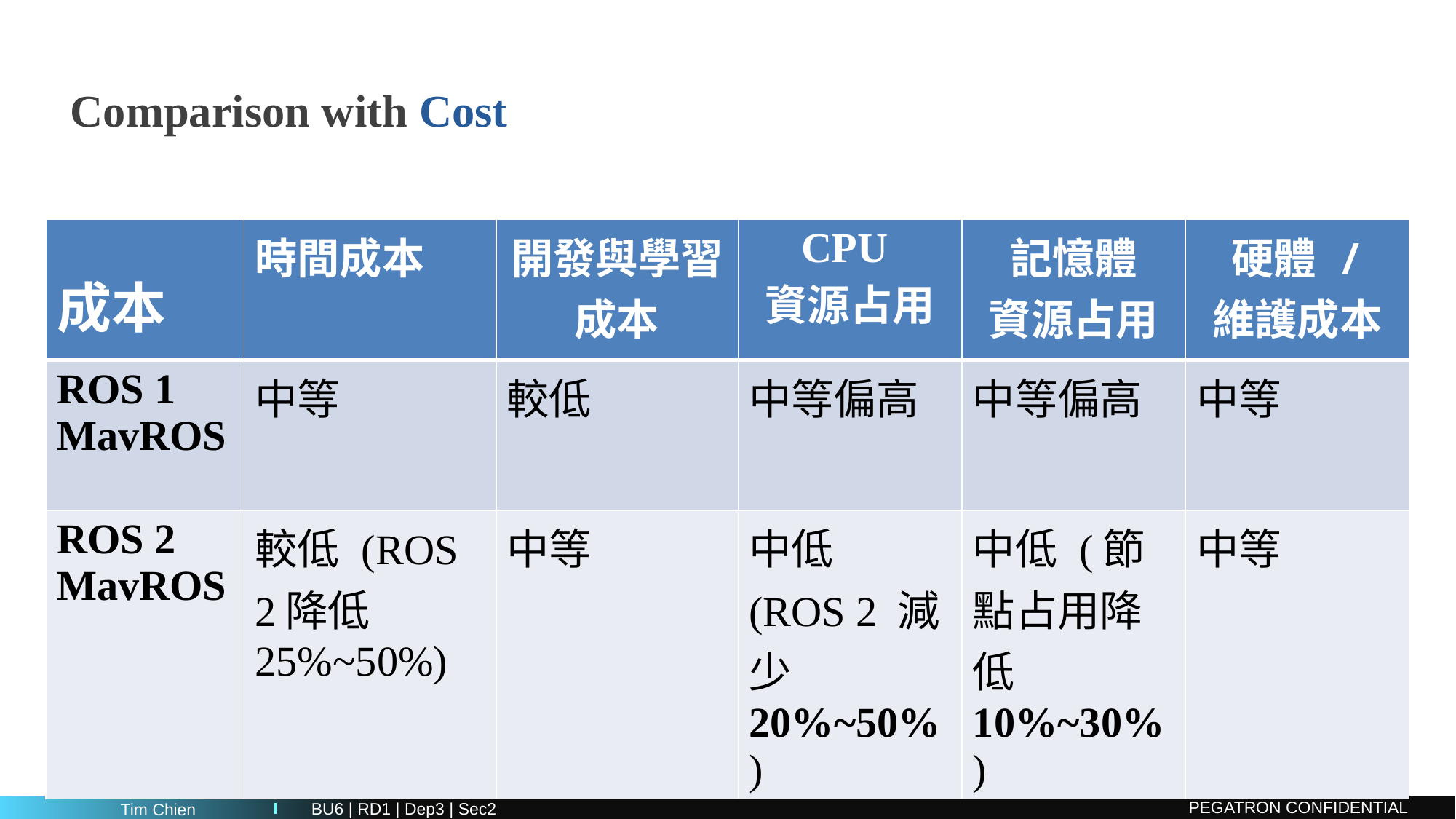

# Comparison with Cost
| 成本 | 時間成本 | 開發與學習 成本 | CPU 資源占用 | 記憶體 資源占用 | 硬體 / 維護成本 |
| --- | --- | --- | --- | --- | --- |
| ROS 1 MavROS | 中等 | 較低 | 中等偏高 | 中等偏高 | 中等 |
| ROS 2 MavROS | 較低 (ROS 2降低25%~50%) | 中等 | 中低 (ROS 2 減少 20%~50%) | 中低 (節點占用降低 10%~30%) | 中等 |